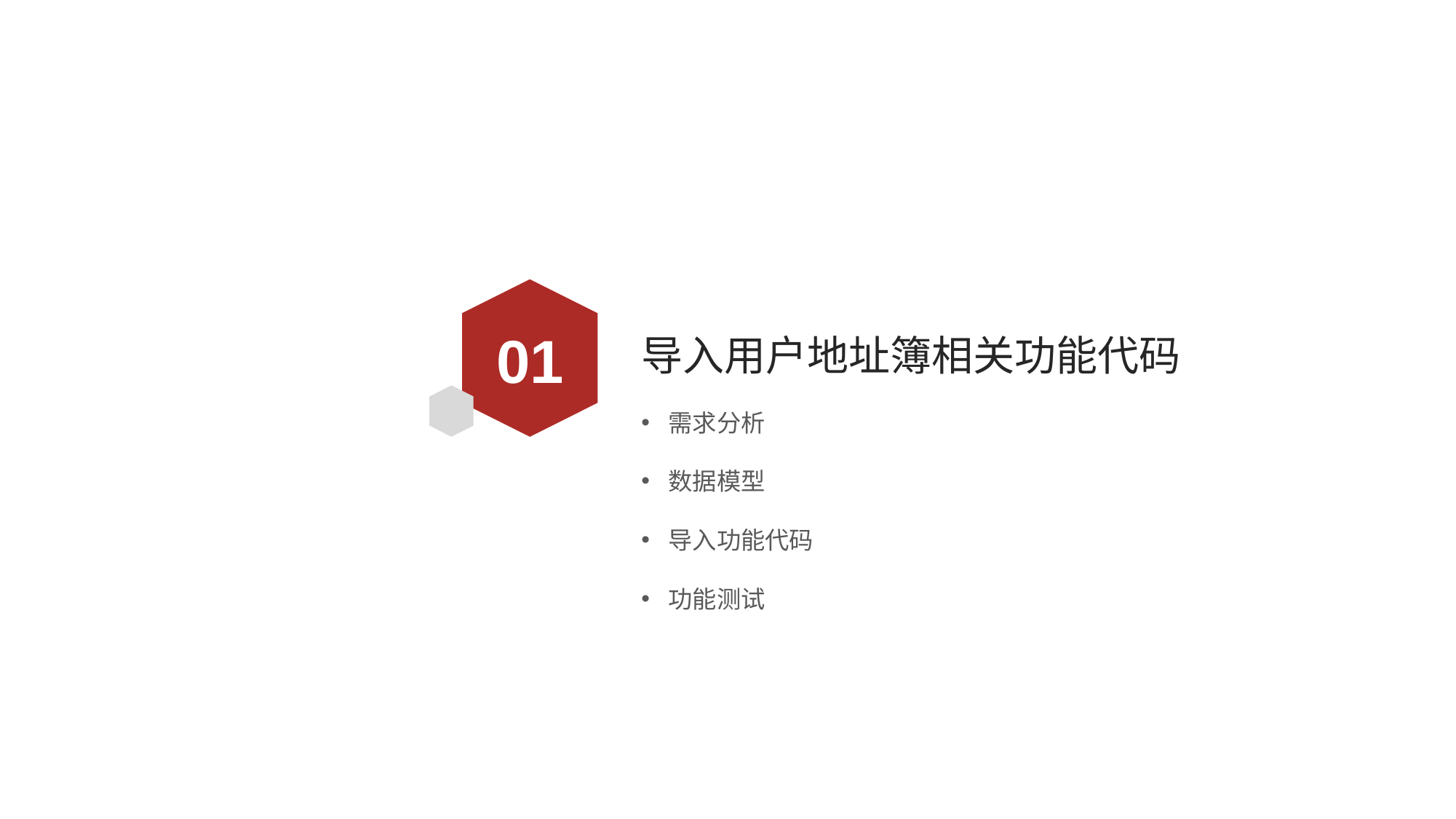

01
# 导入用户地址簿相关功能代码
需求分析
数据模型
导入功能代码
功能测试